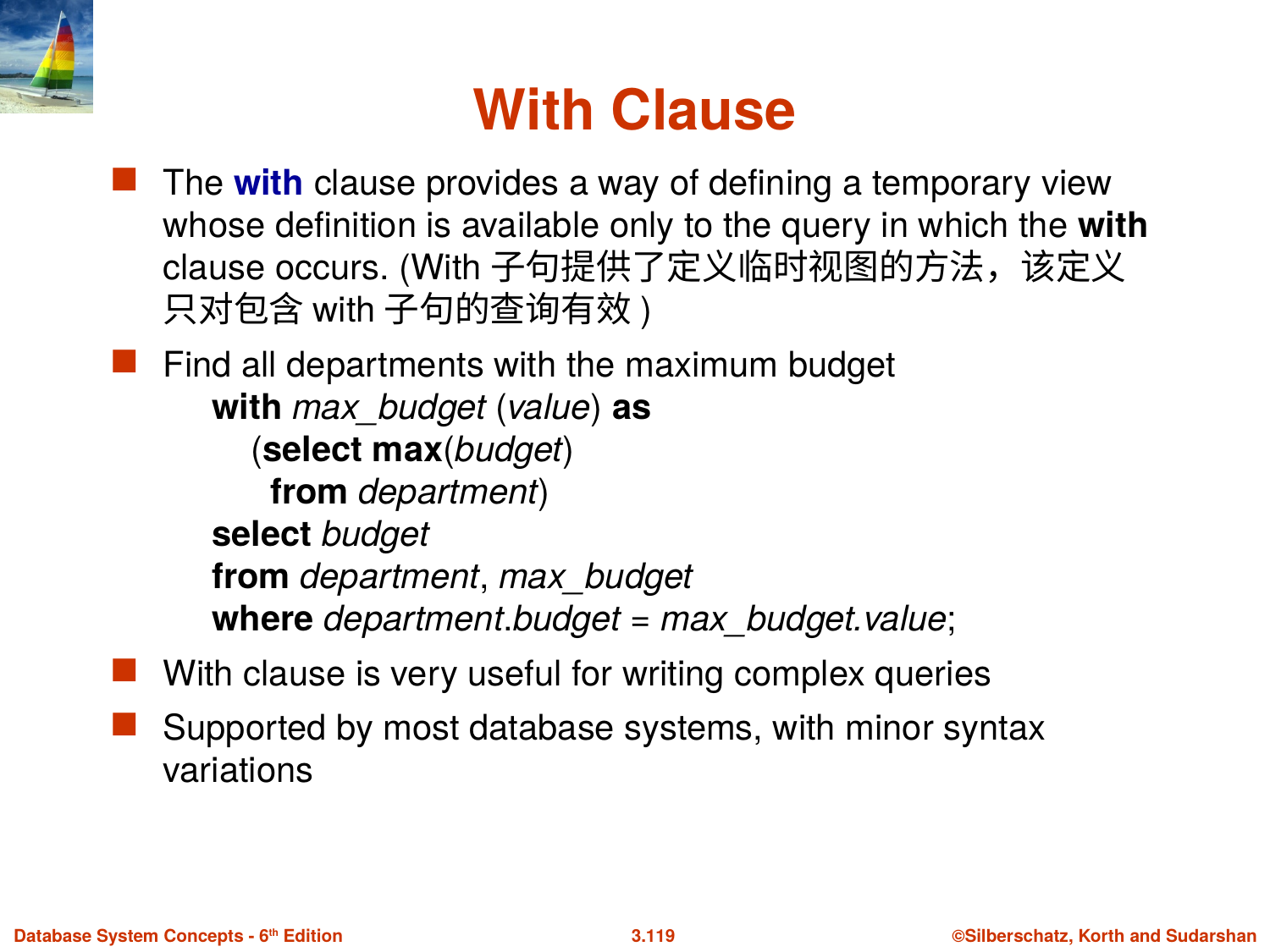

# With Clause
The with clause provides a way of defining a temporary view whose definition is available only to the query in which the with clause occurs. (With子句提供了定义临时视图的方法，该定义只对包含with子句的查询有效)
Find all departments with the maximum budget
     with max_budget (value) as
         (select max(budget)
           from department)
     select budget
     from department, max_budget
     where department.budget = max_budget.value;
With clause is very useful for writing complex queries
Supported by most database systems, with minor syntax variations